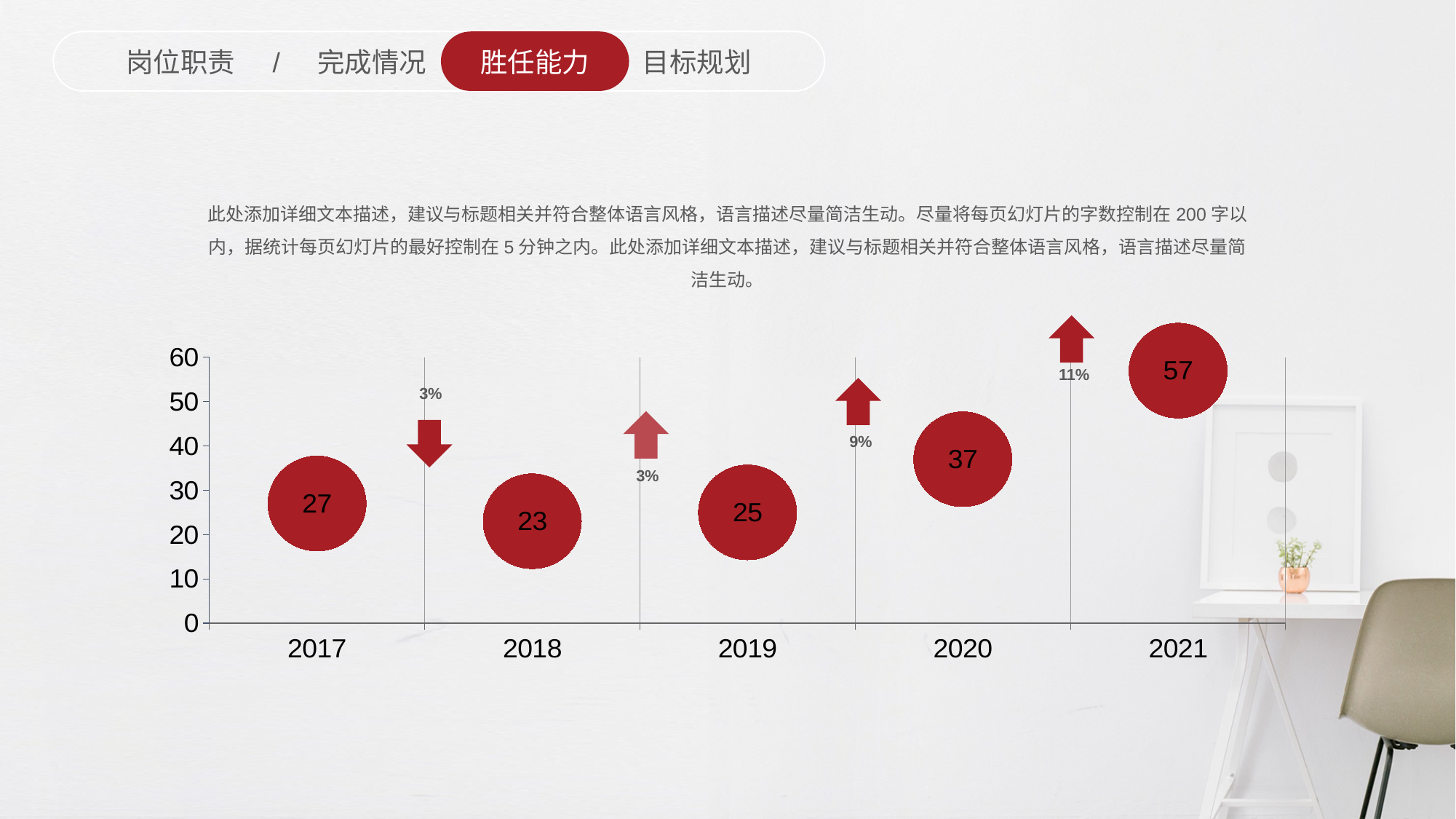

岗位职责     /    完成情况                                   目标规划
胜任能力
此处添加详细文本描述，建议与标题相关并符合整体语言风格，语言描述尽量简洁生动。尽量将每页幻灯片的字数控制在200字以内，据统计每页幻灯片的最好控制在5分钟之内。此处添加详细文本描述，建议与标题相关并符合整体语言风格，语言描述尽量简洁生动。

### Chart

| Category | Column1 |
|---|---|
| 2017 | 27.0 |
| 2018 | 23.0 |
| 2019 | 25.0 |
| 2020 | 37.0 |
| 2021 | 57.0 |
11%
3%

9%
3%